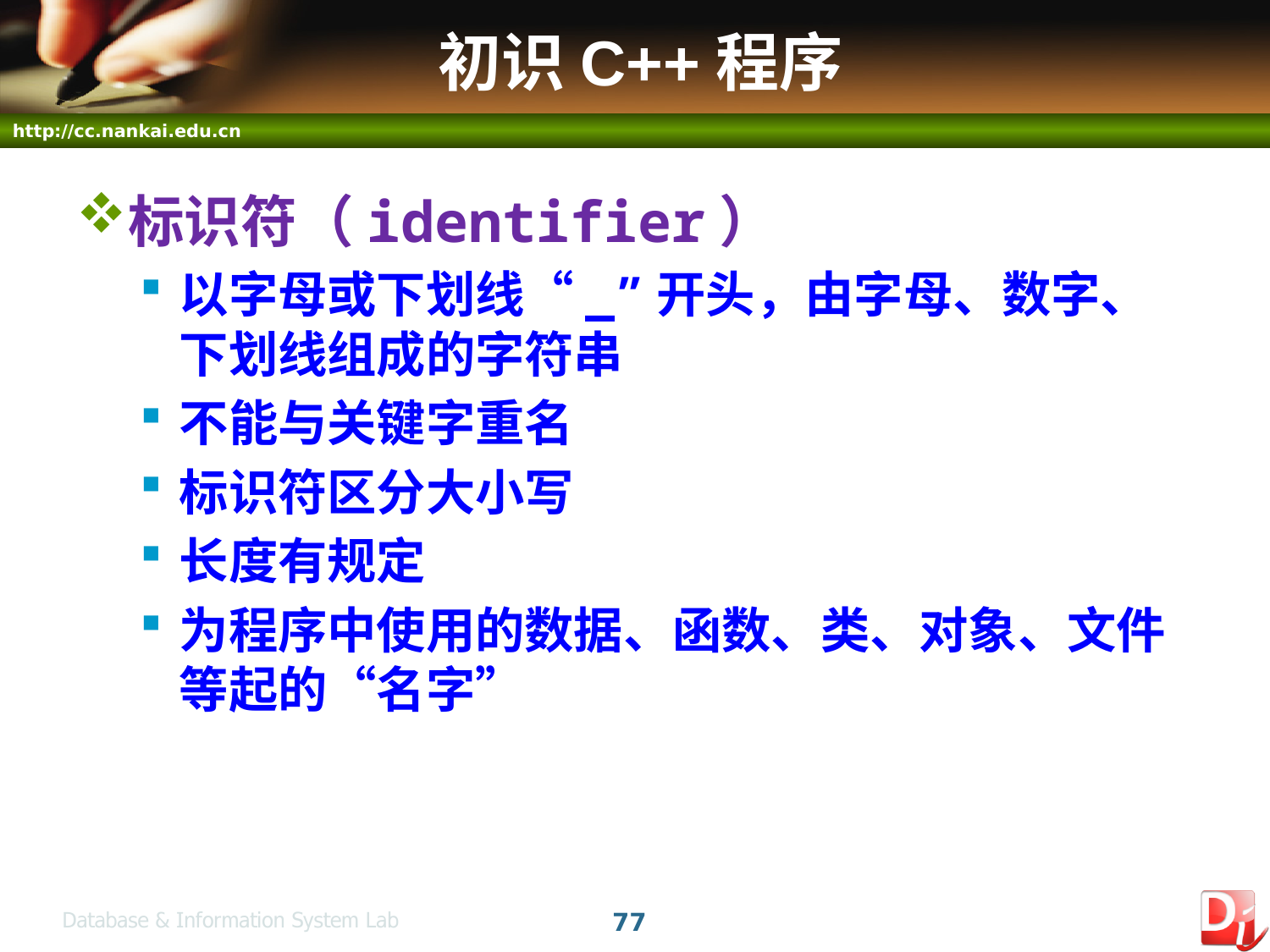

# 初识C++程序
标识符（identifier）
以字母或下划线“_”开头，由字母、数字、下划线组成的字符串
不能与关键字重名
标识符区分大小写
长度有规定
为程序中使用的数据、函数、类、对象、文件等起的“名字”
77
Database & Information System Lab